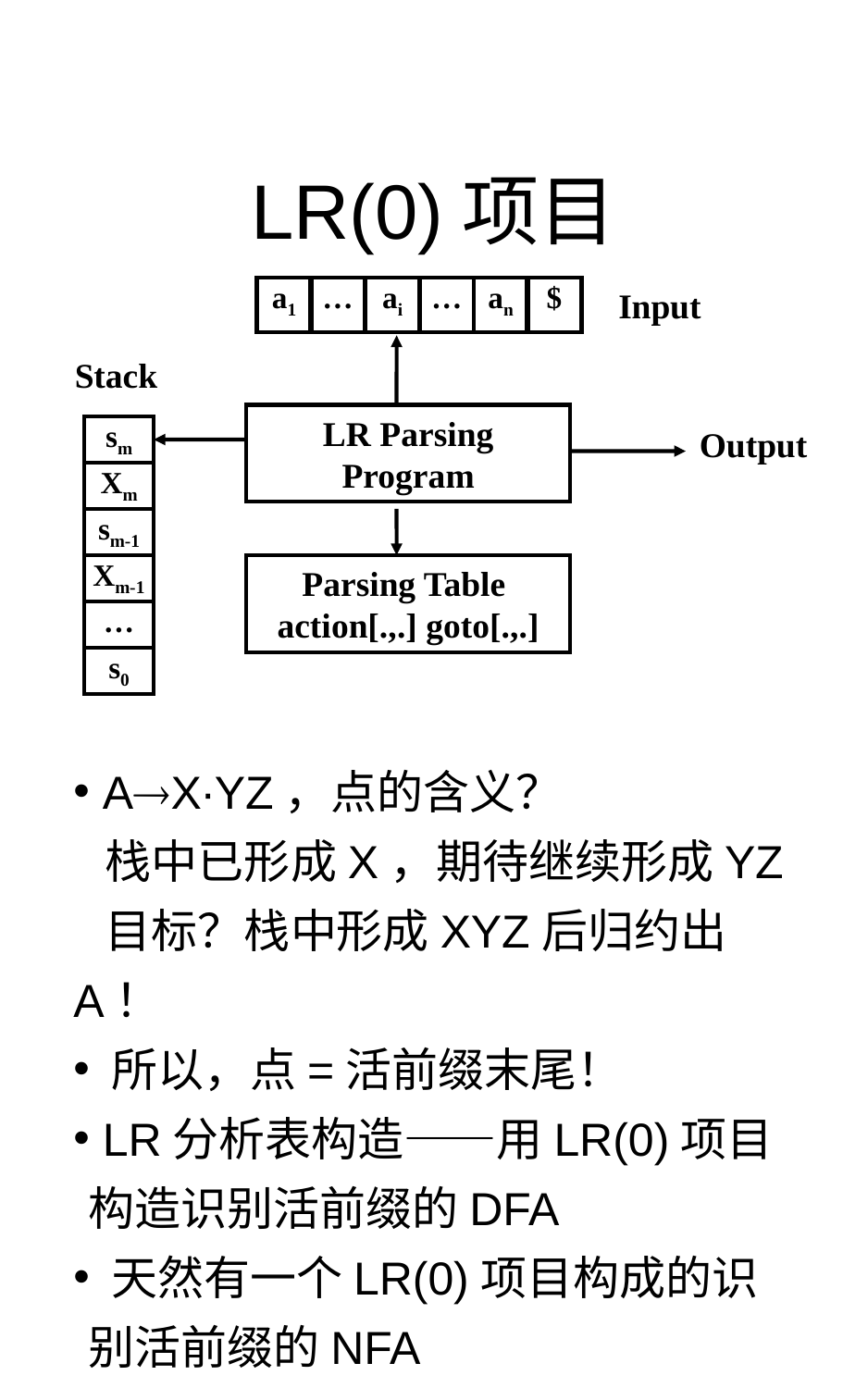

# LR(0)项目
a1
…
ai
…
an
$
Input

Stack
LR Parsing Program
sm
Output

Xm
sm-1

Xm-1
Parsing Table
action[.,.] goto[.,.]
…
s0
 A→X·YZ，点的含义？
  栈中已形成X，期待继续形成YZ
  目标？栈中形成XYZ后归约出A！
 所以，点=活前缀末尾！
 LR分析表构造——用LR(0)项目构造识别活前缀的DFA
 天然有一个LR(0)项目构成的识别活前缀的NFA